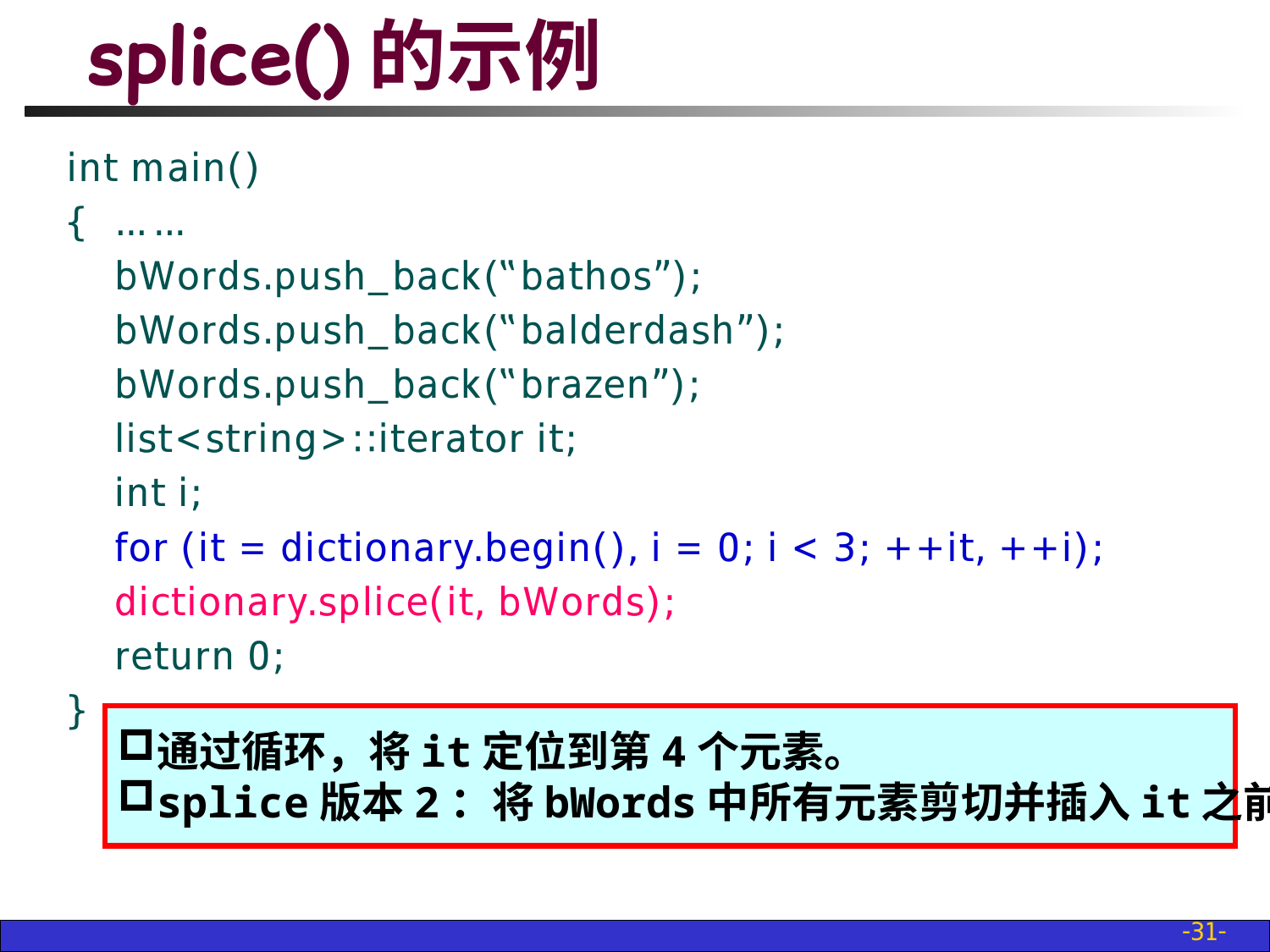

# splice()的示例
int main()
{	……
	bWords.push_back(“bathos”);
	bWords.push_back(“balderdash”);
	bWords.push_back(“brazen”);
	list<string>::iterator it;
	int i;
	for (it = dictionary.begin(), i = 0; i < 3; ++it, ++i);
	dictionary.splice(it, bWords);
	return 0;
}
通过循环，将it定位到第4个元素。
splice版本2：将bWords中所有元素剪切并插入it之前
-31-